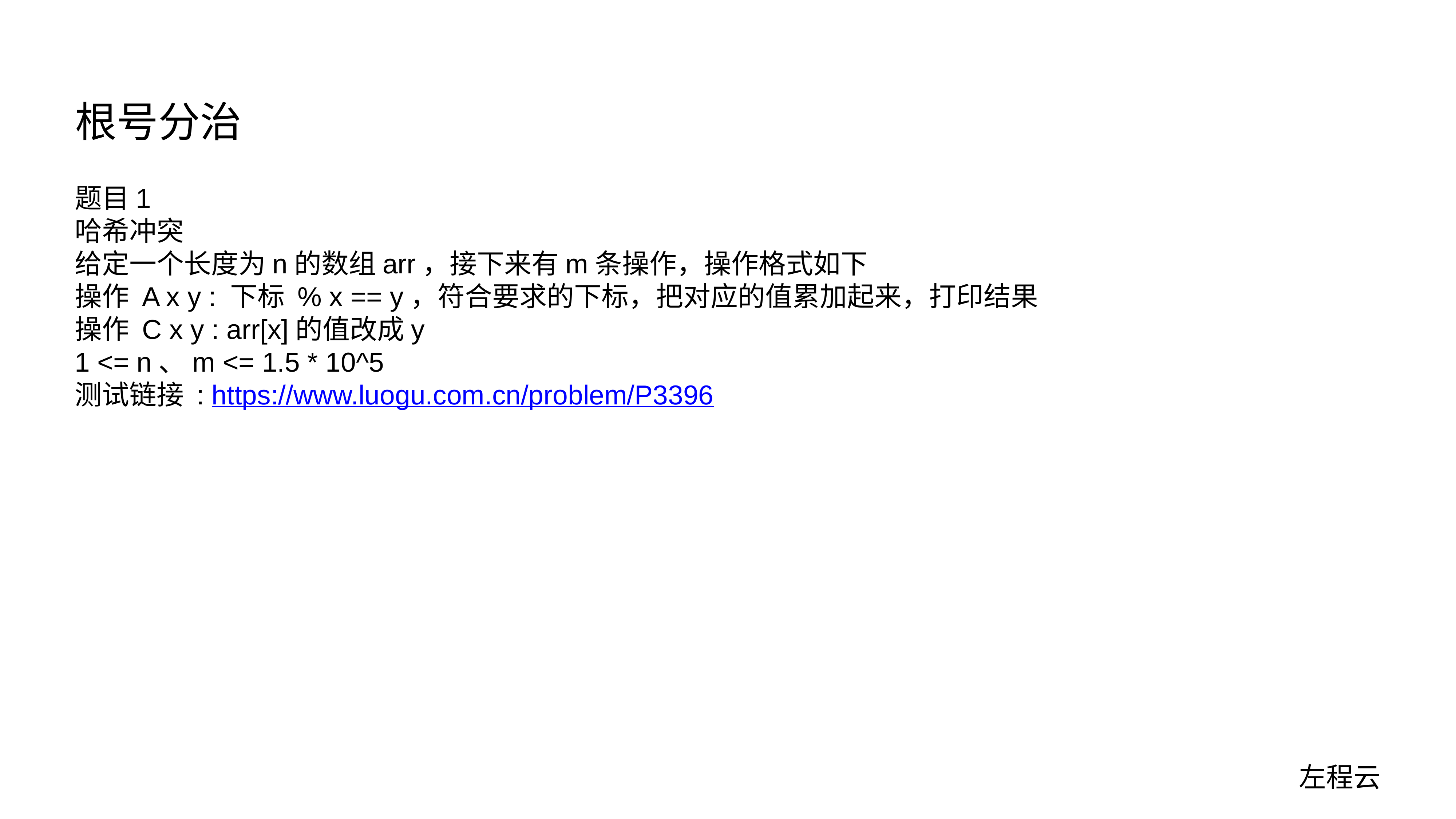

# 根号分治
题目1
哈希冲突
给定一个长度为n的数组arr，接下来有m条操作，操作格式如下
操作 A x y : 下标 % x == y，符合要求的下标，把对应的值累加起来，打印结果
操作 C x y : arr[x]的值改成y
1 <= n、m <= 1.5 * 10^5
测试链接 : https://www.luogu.com.cn/problem/P3396

左程云